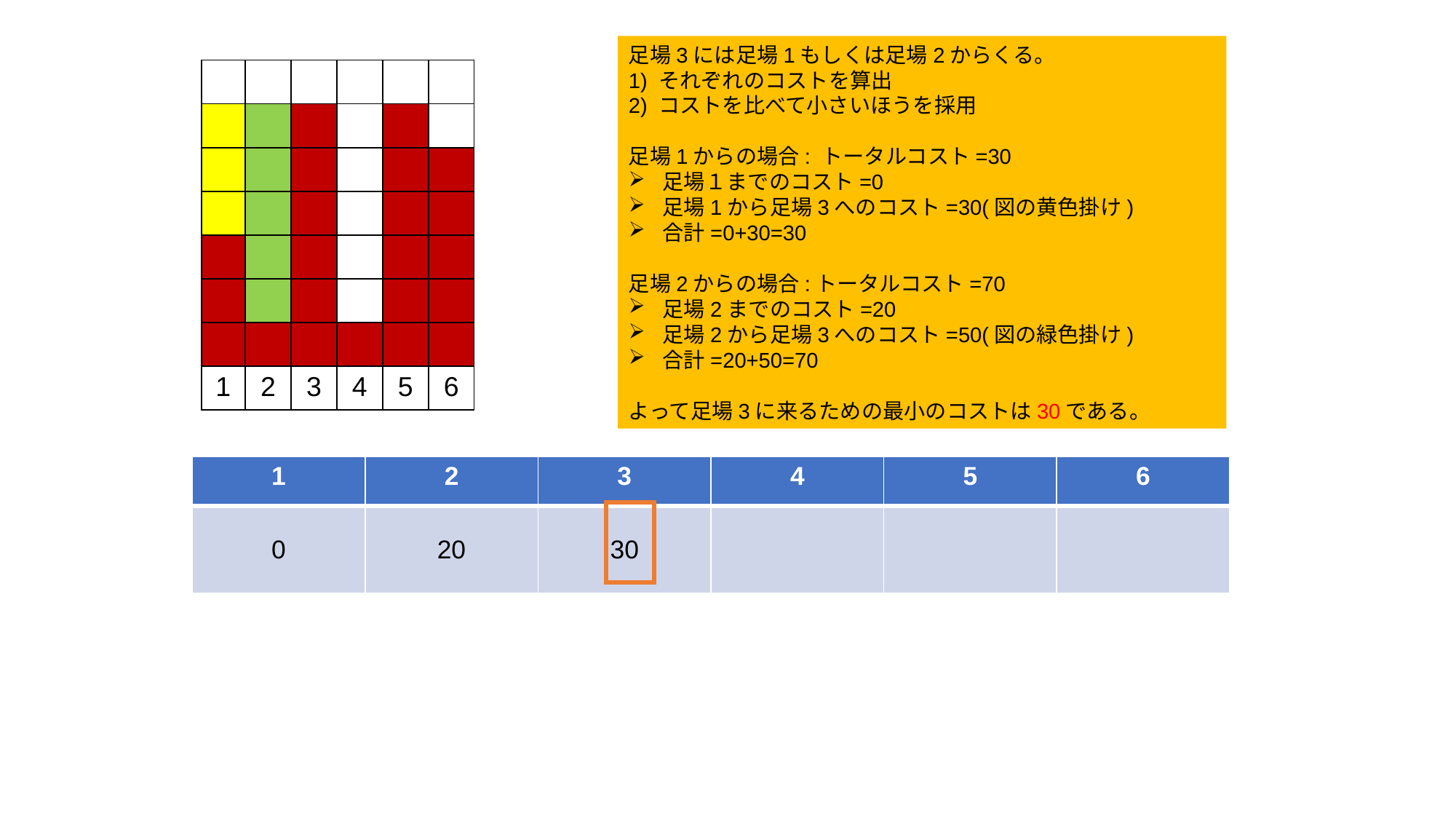

足場3には足場1もしくは足場2からくる。
1) それぞれのコストを算出
2) コストを比べて小さいほうを採用

足場1からの場合: トータルコスト=30
足場１までのコスト=0
足場1から足場3へのコスト=30(図の黄色掛け)
合計=0+30=30

足場2からの場合:トータルコスト=70
足場2までのコスト=20
足場2から足場3へのコスト=50(図の緑色掛け)
合計=20+50=70

よって足場3に来るための最小のコストは30である。
|  |  |  |  |  |  |
| --- | --- | --- | --- | --- | --- |
|  |  |  |  |  |  |
|  |  |  |  |  |  |
|  |  |  |  |  |  |
|  |  |  |  |  |  |
|  |  |  |  |  |  |
|  |  |  |  |  |  |
| 1 | 2 | 3 | 4 | 5 | 6 |
| 1 | 2 | 3 | 4 | 5 | 6 |
| --- | --- | --- | --- | --- | --- |
| 0 | 20 | 30 |  |  |  |